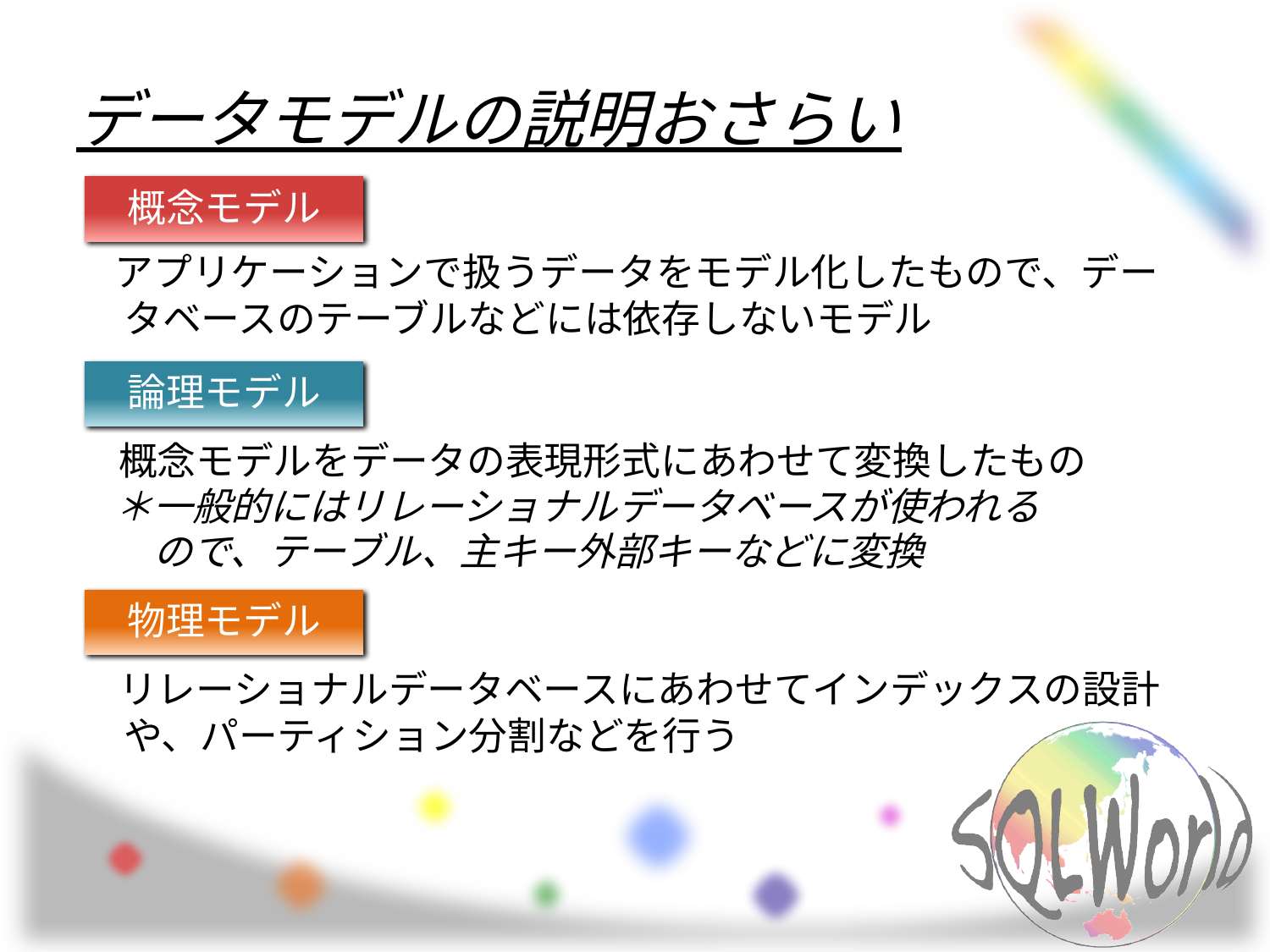

# データモデルの説明おさらい
概念モデル
　アプリケーションで扱うデータをモデル化したもので、データベースのテーブルなどには依存しないモデル
論理モデル
　概念モデルをデータの表現形式にあわせて変換したもの
　＊一般的にはリレーショナルデータベースが使われる
　　ので、テーブル、主キー外部キーなどに変換
物理モデル
　リレーショナルデータベースにあわせてインデックスの設計や、パーティション分割などを行う